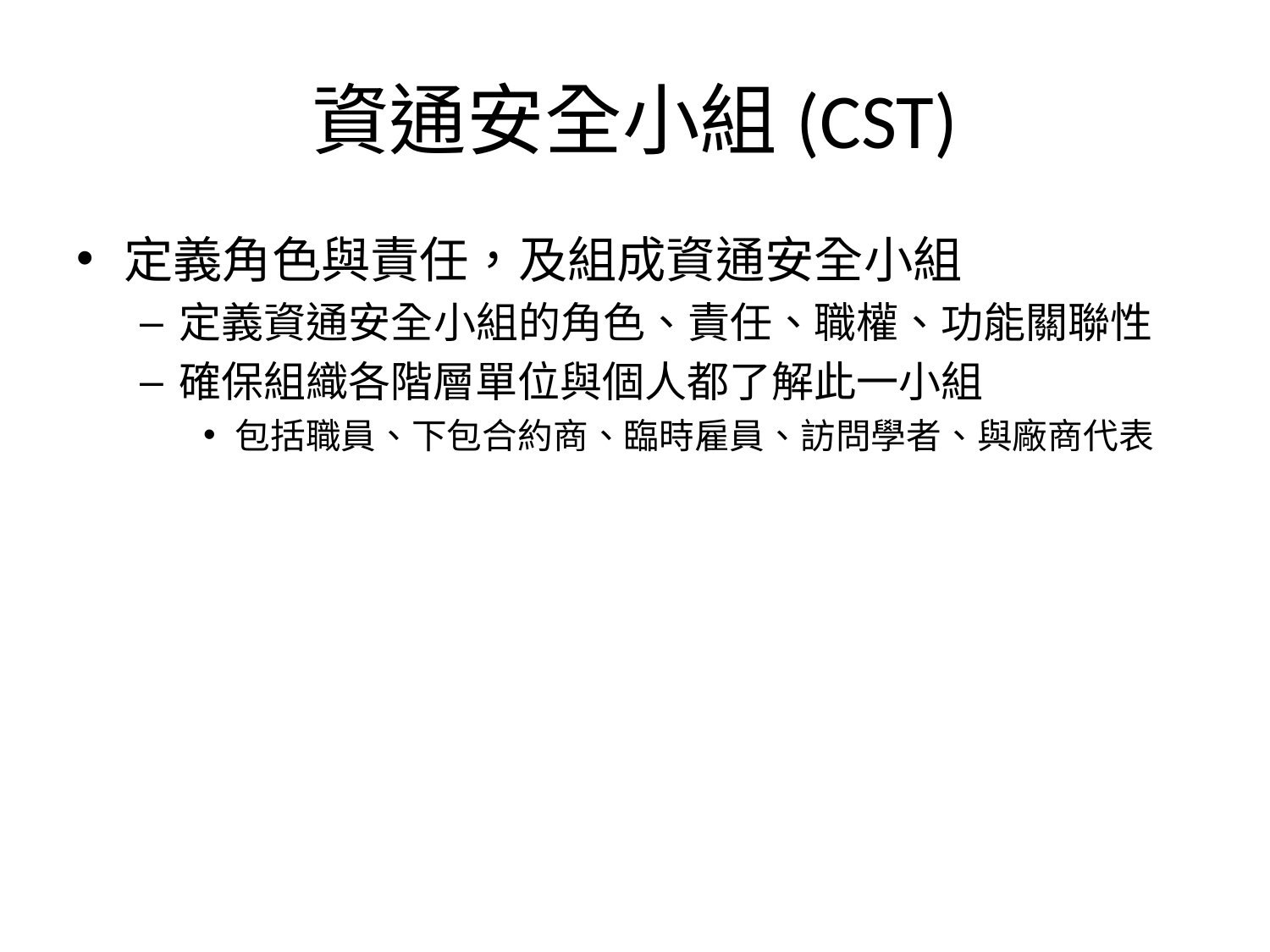

# 資通安全小組(CST)
定義角色與責任，及組成資通安全小組
定義資通安全小組的角色、責任、職權、功能關聯性
確保組織各階層單位與個人都了解此一小組
包括職員、下包合約商、臨時雇員、訪問學者、與廠商代表